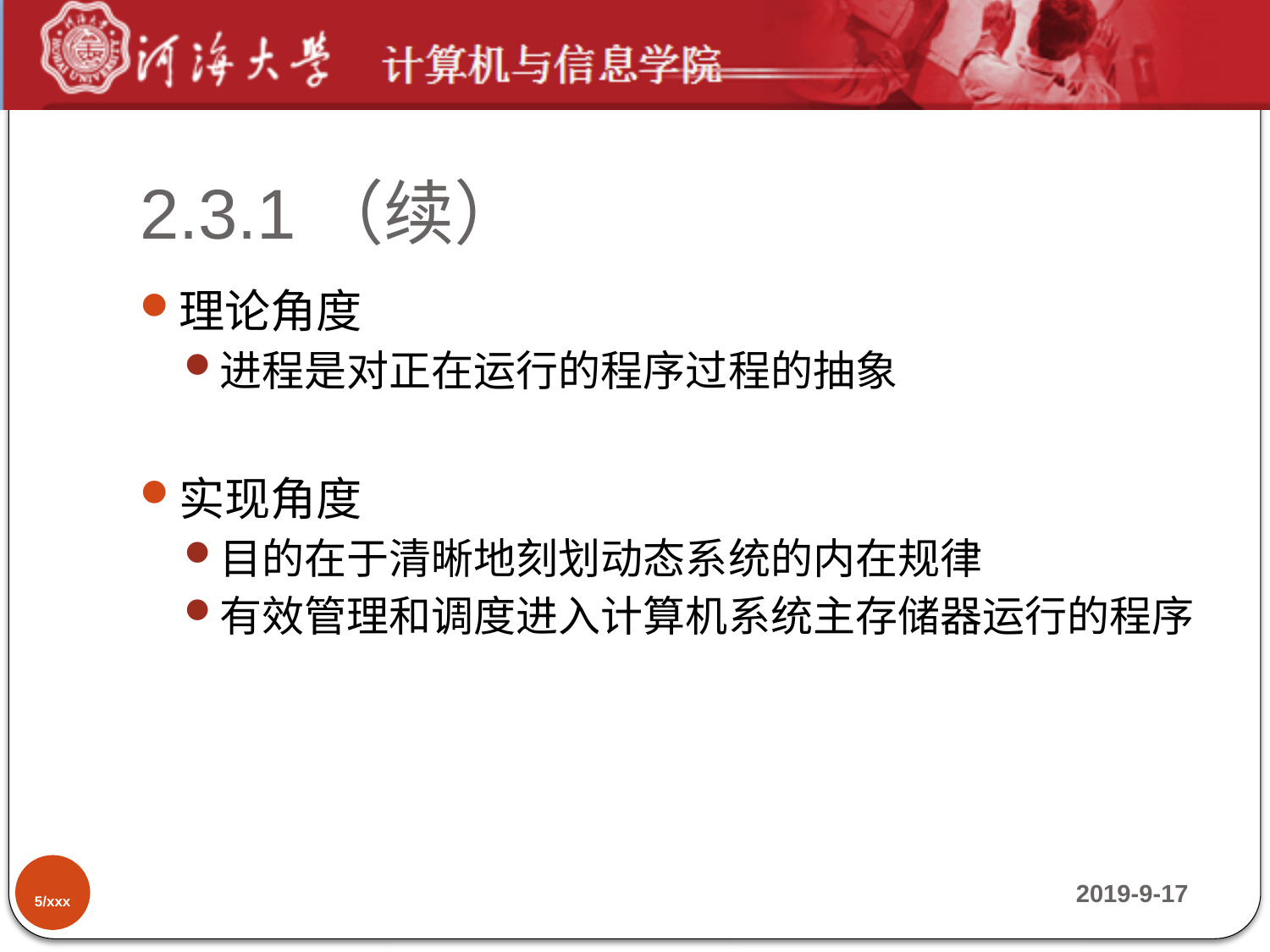

# 2.3.1（续）
理论角度
进程是对正在运行的程序过程的抽象

实现角度
目的在于清晰地刻划动态系统的内在规律
有效管理和调度进入计算机系统主存储器运行的程序

5/xxx
2019-9-17